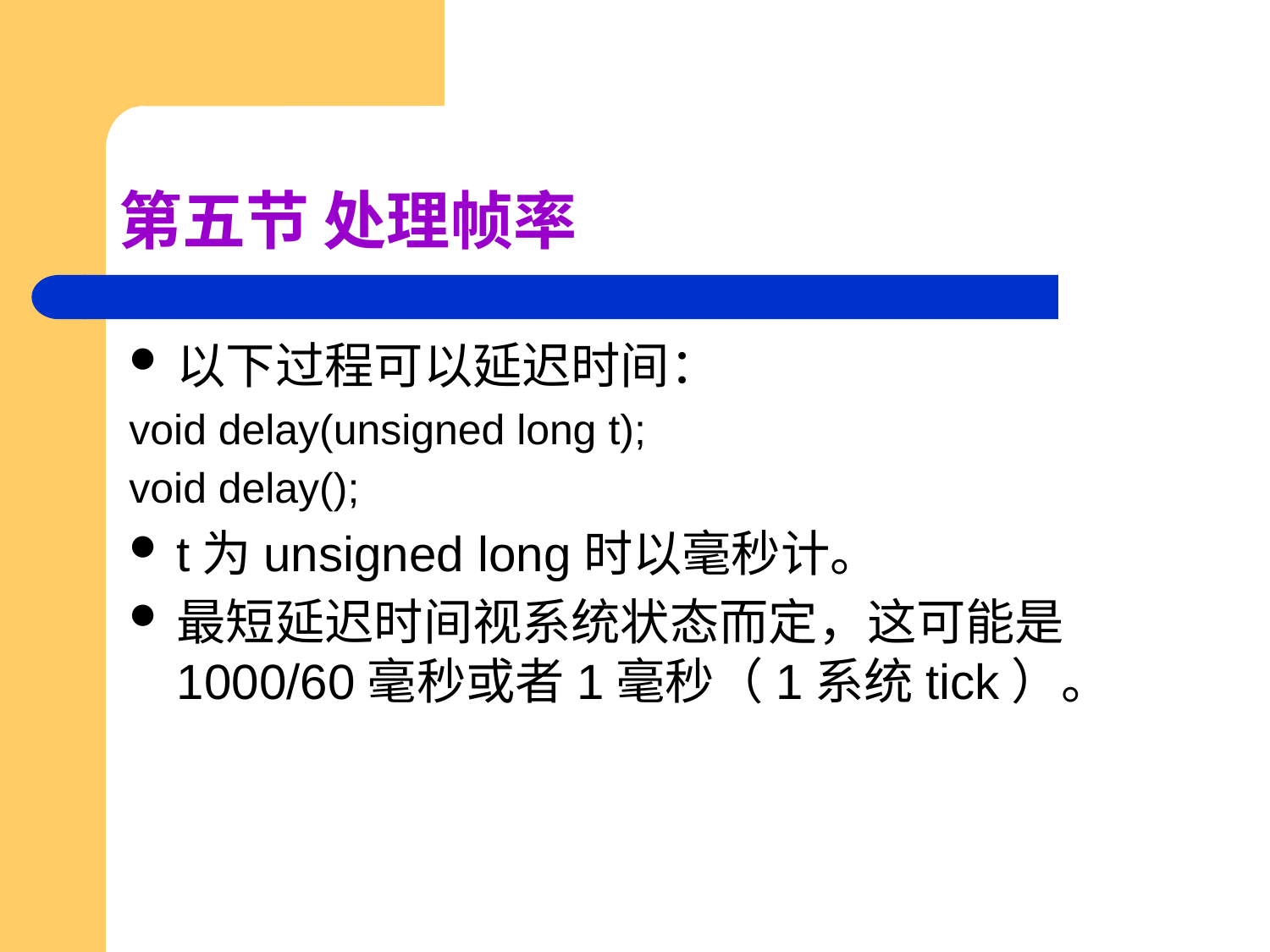

# 第五节 处理帧率
以下过程可以延迟时间：
void delay(unsigned long t);
void delay();
t为unsigned long时以毫秒计。
最短延迟时间视系统状态而定，这可能是1000/60毫秒或者1毫秒（1系统tick）。